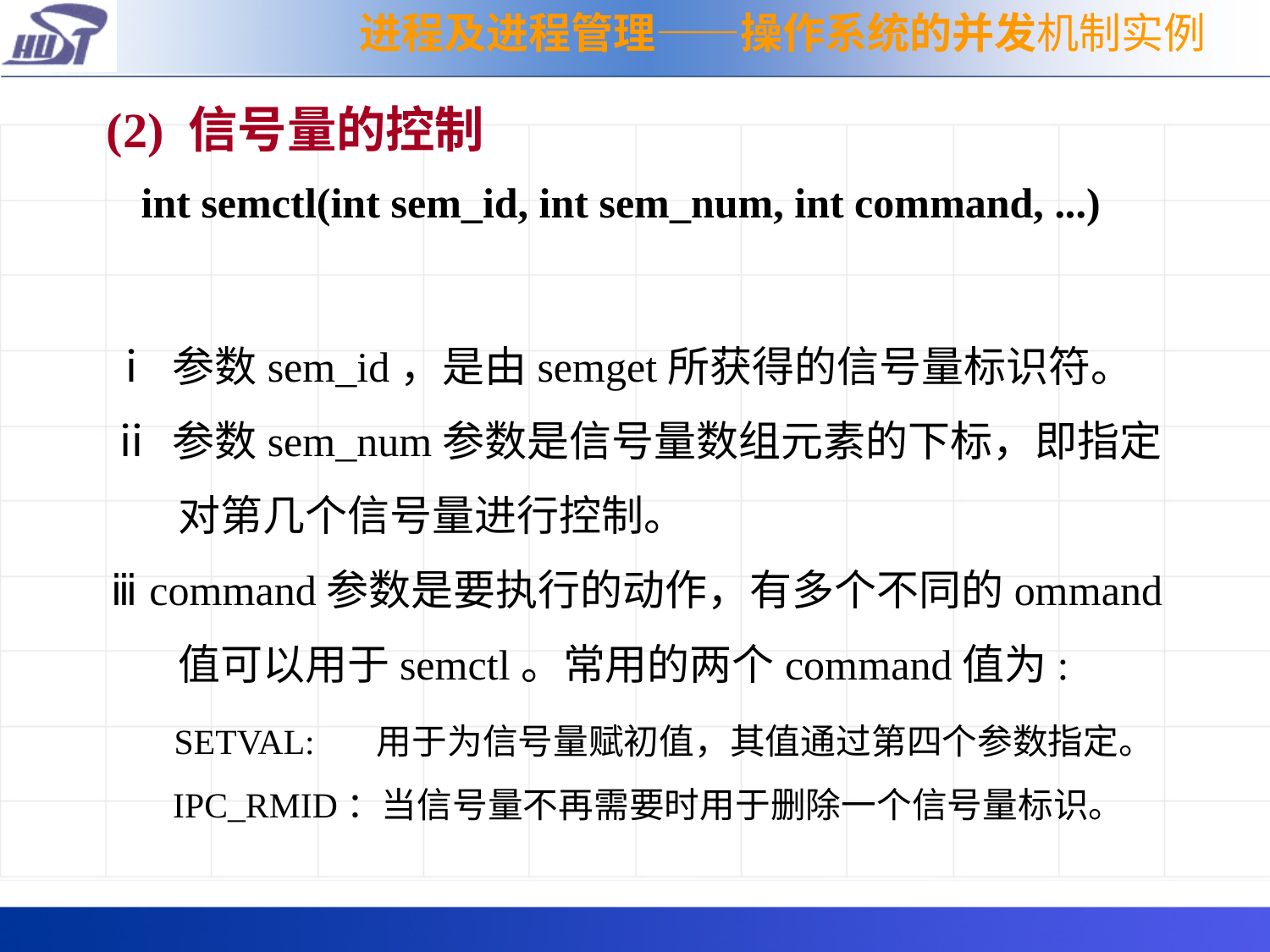

进程及进程管理——操作系统的并发机制实例
(2) 信号量的控制
int semctl(int sem_id, int sem_num, int command, ...)
ⅰ 参数sem_id，是由semget所获得的信号量标识符。
ⅱ 参数sem_num参数是信号量数组元素的下标，即指定
      对第几个信号量进行控制。
ⅲ command参数是要执行的动作，有多个不同的ommand
      值可以用于semctl。常用的两个command值为:
      SETVAL:      用于为信号量赋初值，其值通过第四个参数指定。
       IPC_RMID：当信号量不再需要时用于删除一个信号量标识。